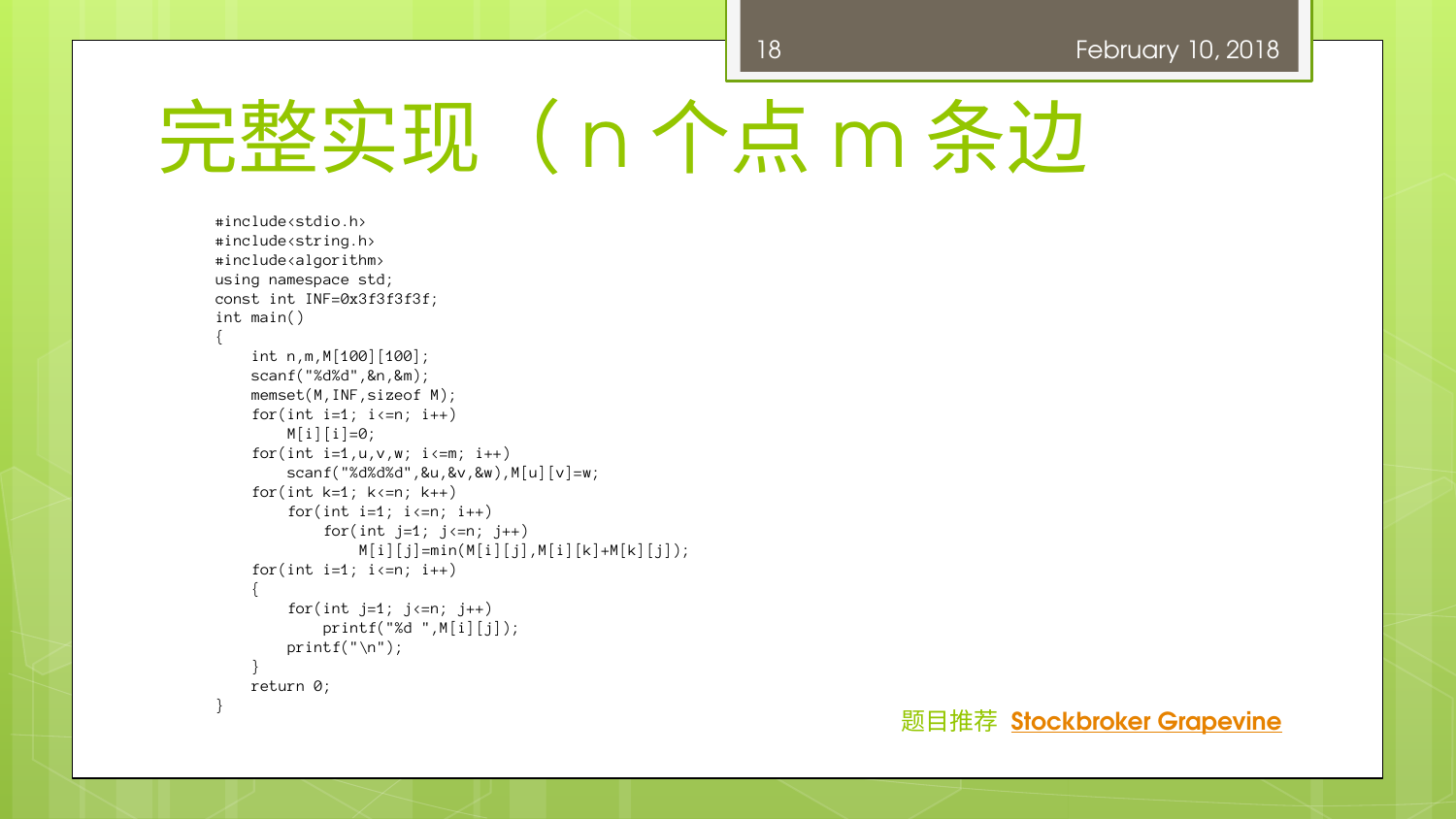

18
February 10, 2018
# 完整实现（n个点m条边
#include<stdio.h>
#include<string.h>
#include<algorithm>
using namespace std;
const int INF=0x3f3f3f3f;
int main()
{
    int n,m,M[100][100];
    scanf("%d%d",&n,&m);
    memset(M,INF,sizeof M);
    for(int i=1; i<=n; i++)
        M[i][i]=0;
    for(int i=1,u,v,w; i<=m; i++)
        scanf("%d%d%d",&u,&v,&w),M[u][v]=w;
    for(int k=1; k<=n; k++)
        for(int i=1; i<=n; i++)
            for(int j=1; j<=n; j++)
                M[i][j]=min(M[i][j],M[i][k]+M[k][j]);
    for(int i=1; i<=n; i++)
    {
        for(int j=1; j<=n; j++)
            printf("%d ",M[i][j]);
        printf("\n");
    }
    return 0;
}
 题目推荐 Stockbroker Grapevine